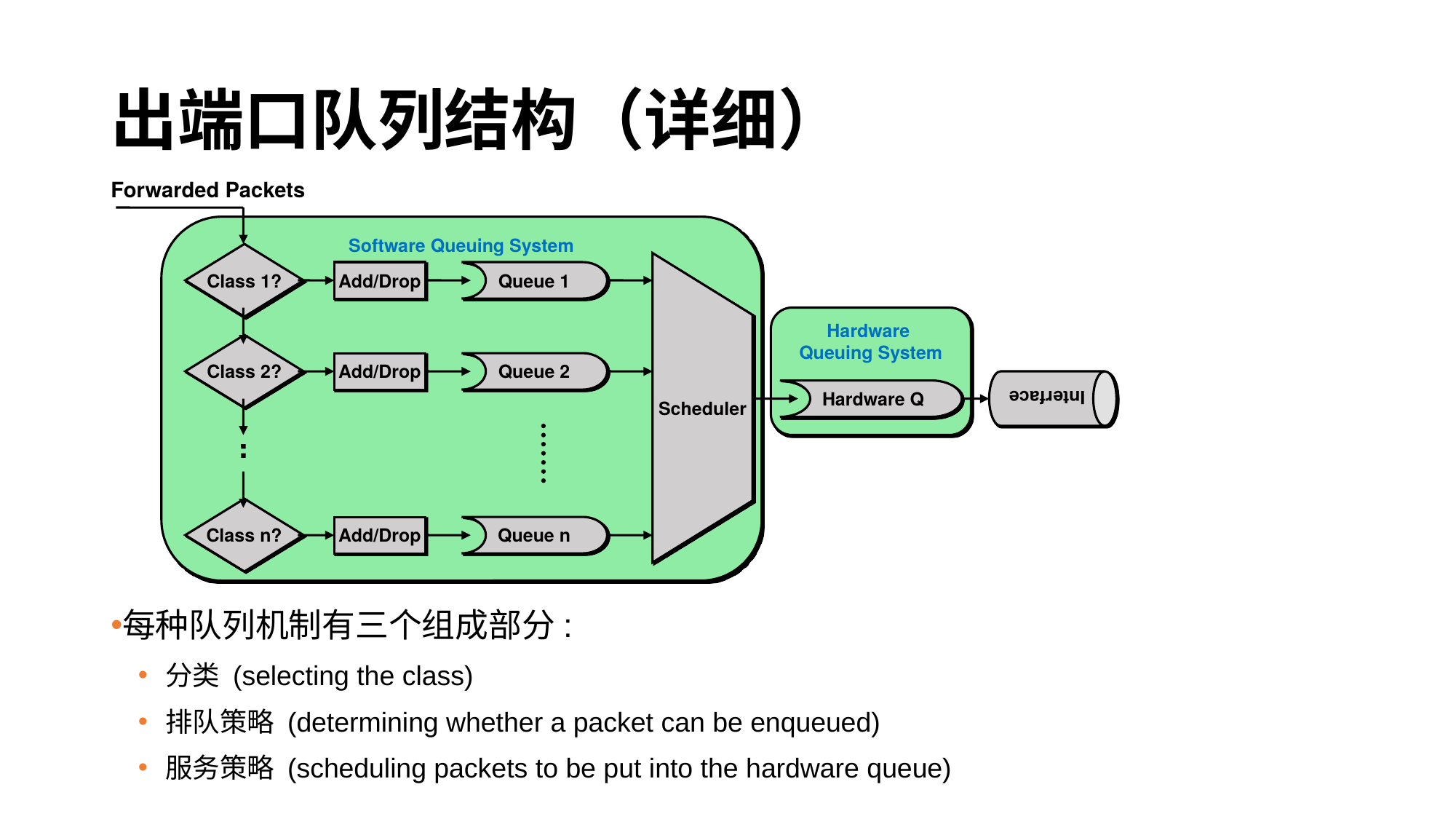

# 出端口队列结构（详细）
Forwarded Packets

Software Queuing System
Class 1?
Add/Drop
Queue 1

Hardware
Queuing System
Class 2?
Interface
Add/Drop
Queue 2
Scheduler

 Hardware Q

Class n?
Add/Drop
Queue n

每种队列机制有三个组成部分:
分类 (selecting the class)
排队策略 (determining whether a packet can be enqueued)
服务策略 (scheduling packets to be put into the hardware queue)